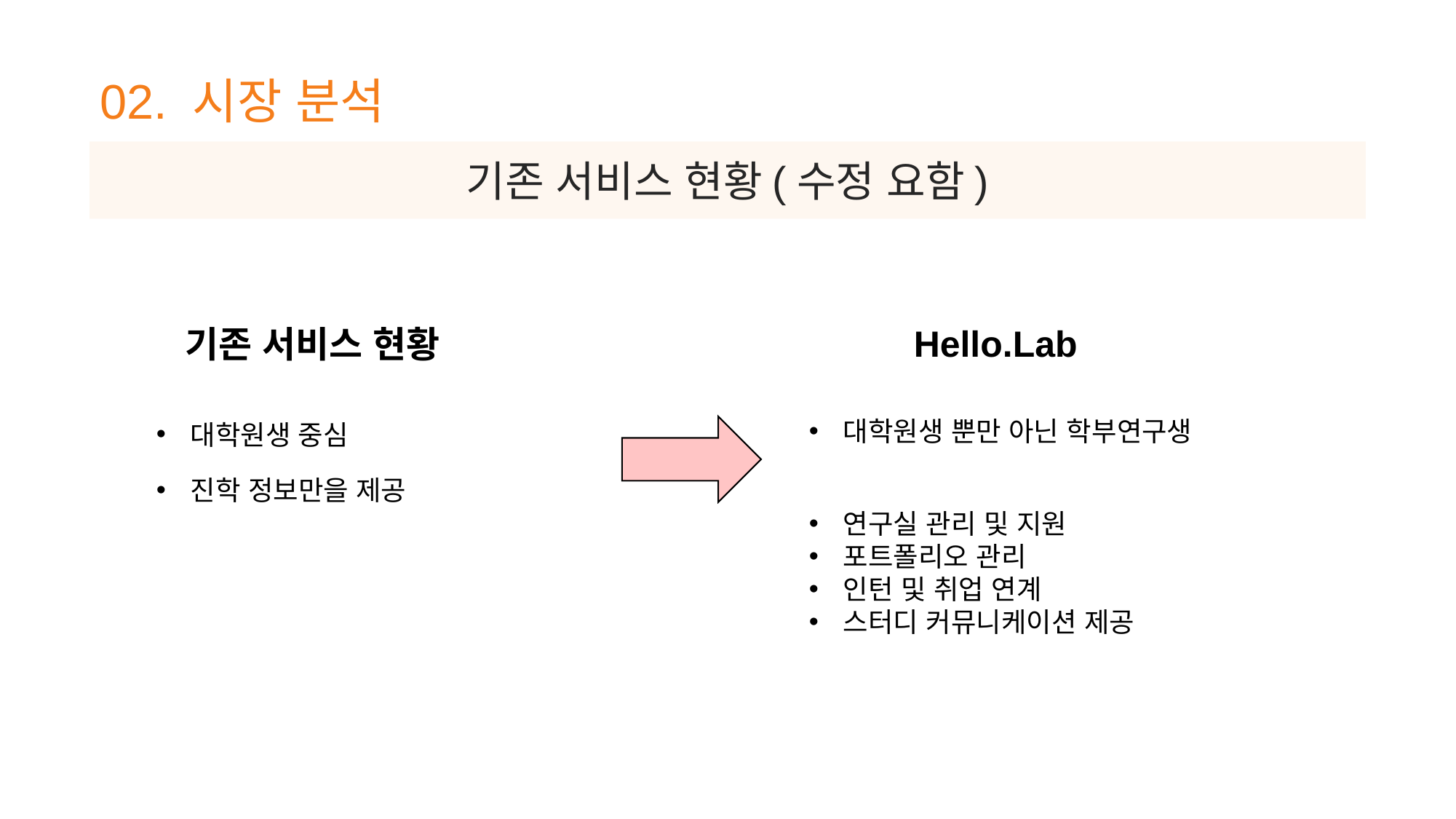

02. 시장 분석
기존 서비스 현황(수정 요함)
Hello.Lab
기존 서비스 현황
대학원생 뿐만 아닌 학부연구생
대학원생 중심

진학 정보만을 제공

연구실 관리 및 지원
포트폴리오 관리
인턴 및 취업 연계
스터디 커뮤니케이션 제공